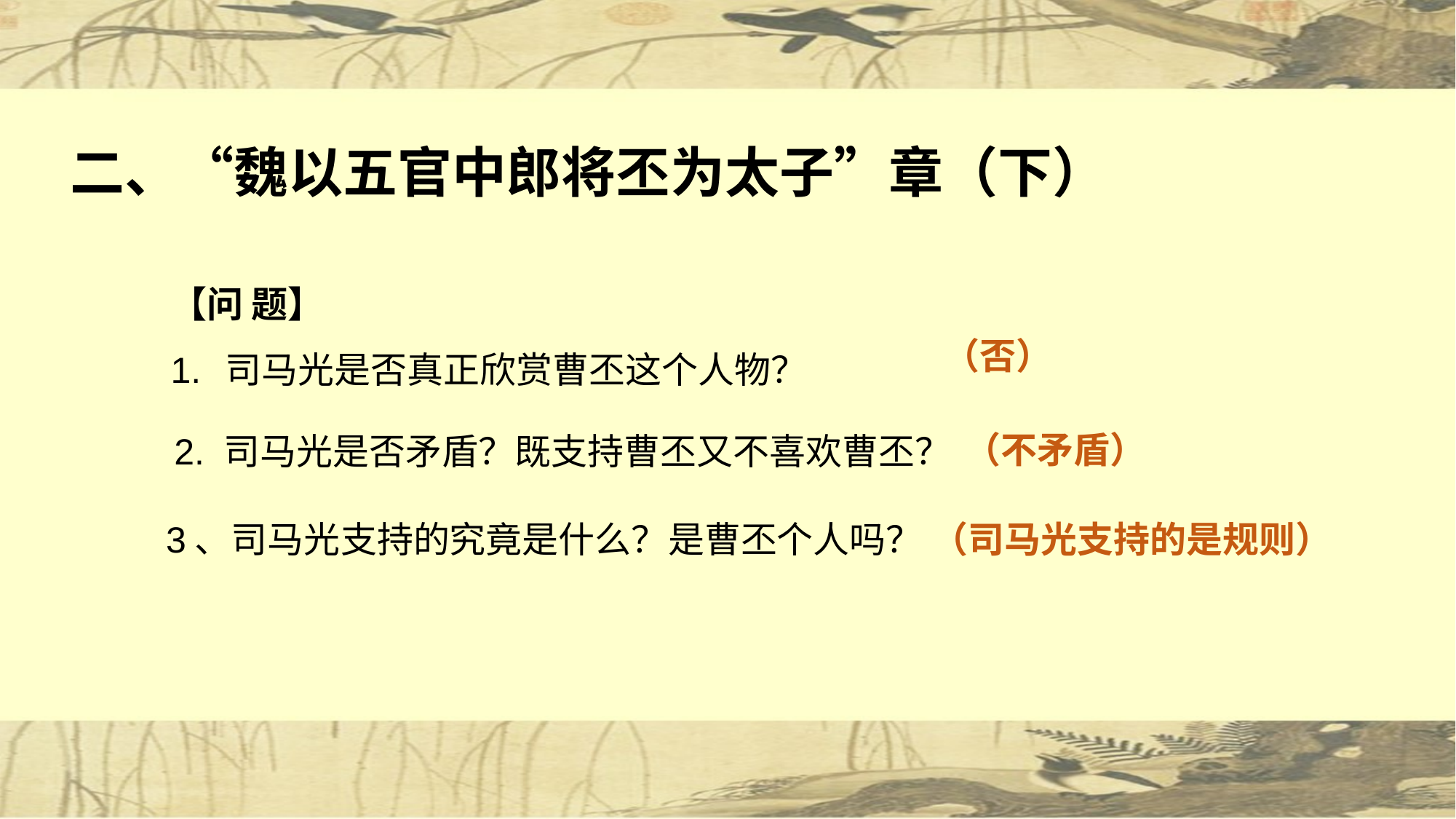

# 二、“魏以五官中郎将丕为太子”章（下）
【问 题】
司马光是否真正欣赏曹丕这个人物？
（否）
（不矛盾）
2. 司马光是否矛盾？既支持曹丕又不喜欢曹丕？

3、司马光支持的究竟是什么？是曹丕个人吗？
（司马光支持的是规则）